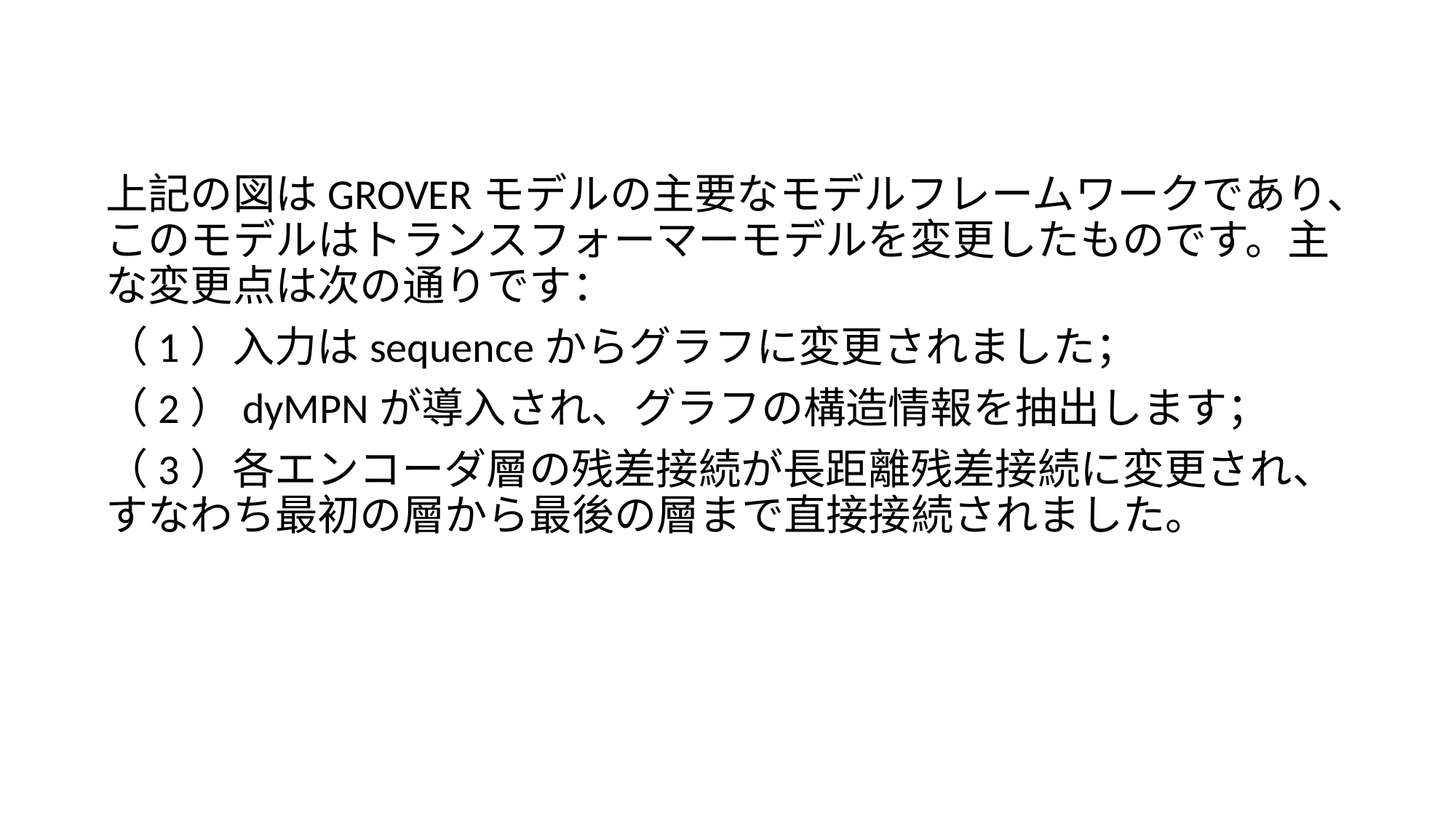

上記の図はGROVERモデルの主要なモデルフレームワークであり、このモデルはトランスフォーマーモデルを変更したものです。主な変更点は次の通りです：
（1）入力はsequenceからグラフに変更されました；
（2）dyMPNが導入され、グラフの構造情報を抽出します；
（3）各エンコーダ層の残差接続が長距離残差接続に変更され、すなわち最初の層から最後の層まで直接接続されました。